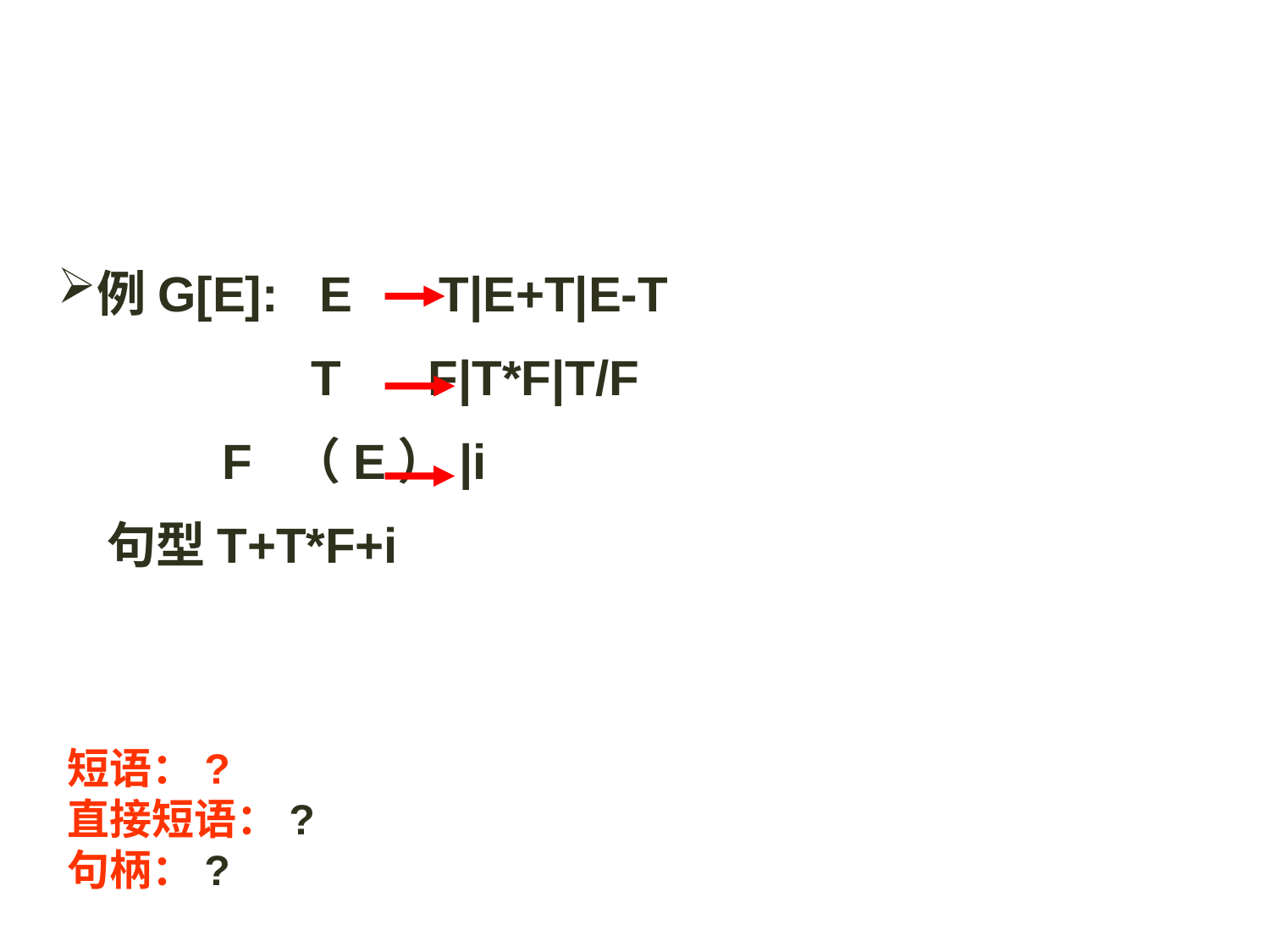

例G[E]:   E 　T|E+T|E-T
　　　　    T 　F|T*F|T/F
            F  （E）|i
　句型T+T*F+i

短语：?
直接短语：?
句柄：?